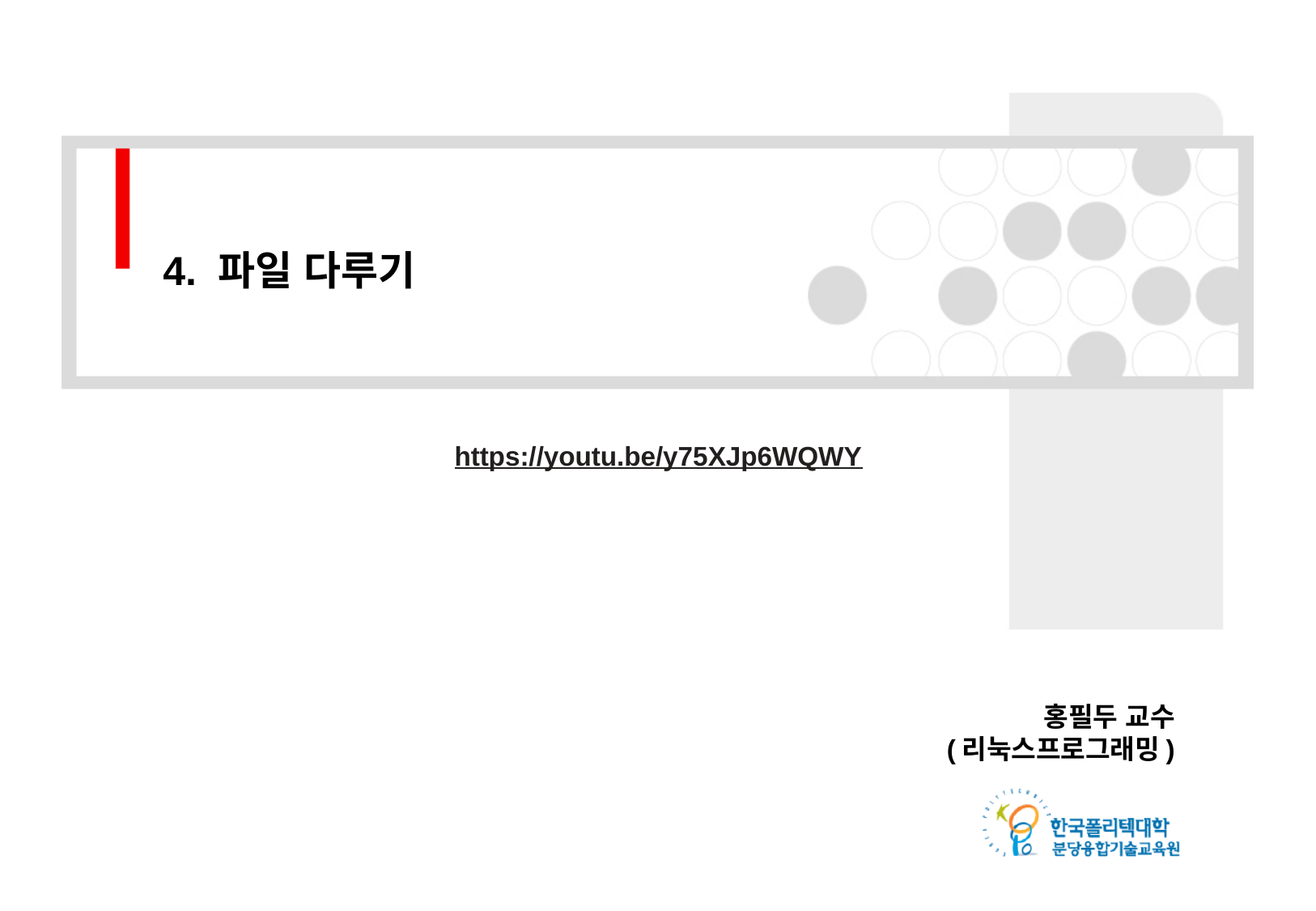

4. 파일 다루기
https://youtu.be/y75XJp6WQWY
홍필두 교수
(리눅스프로그래밍)